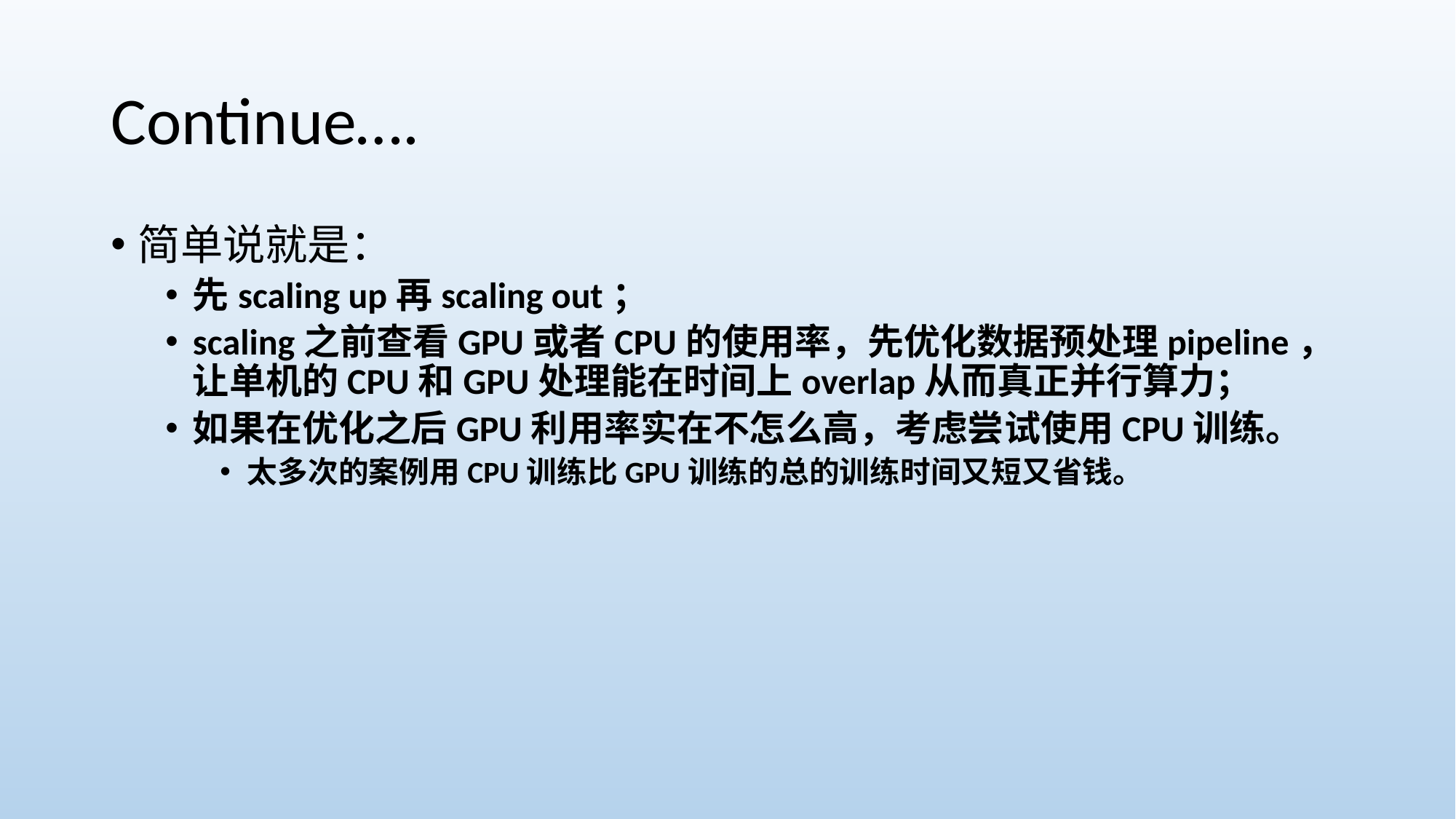

# Continue….
简单说就是：
先scaling up再scaling out；
scaling之前查看GPU或者CPU的使用率，先优化数据预处理pipeline，让单机的CPU和GPU处理能在时间上overlap从而真正并行算力；
如果在优化之后GPU利用率实在不怎么高，考虑尝试使用CPU训练。
太多次的案例用CPU训练比GPU训练的总的训练时间又短又省钱。